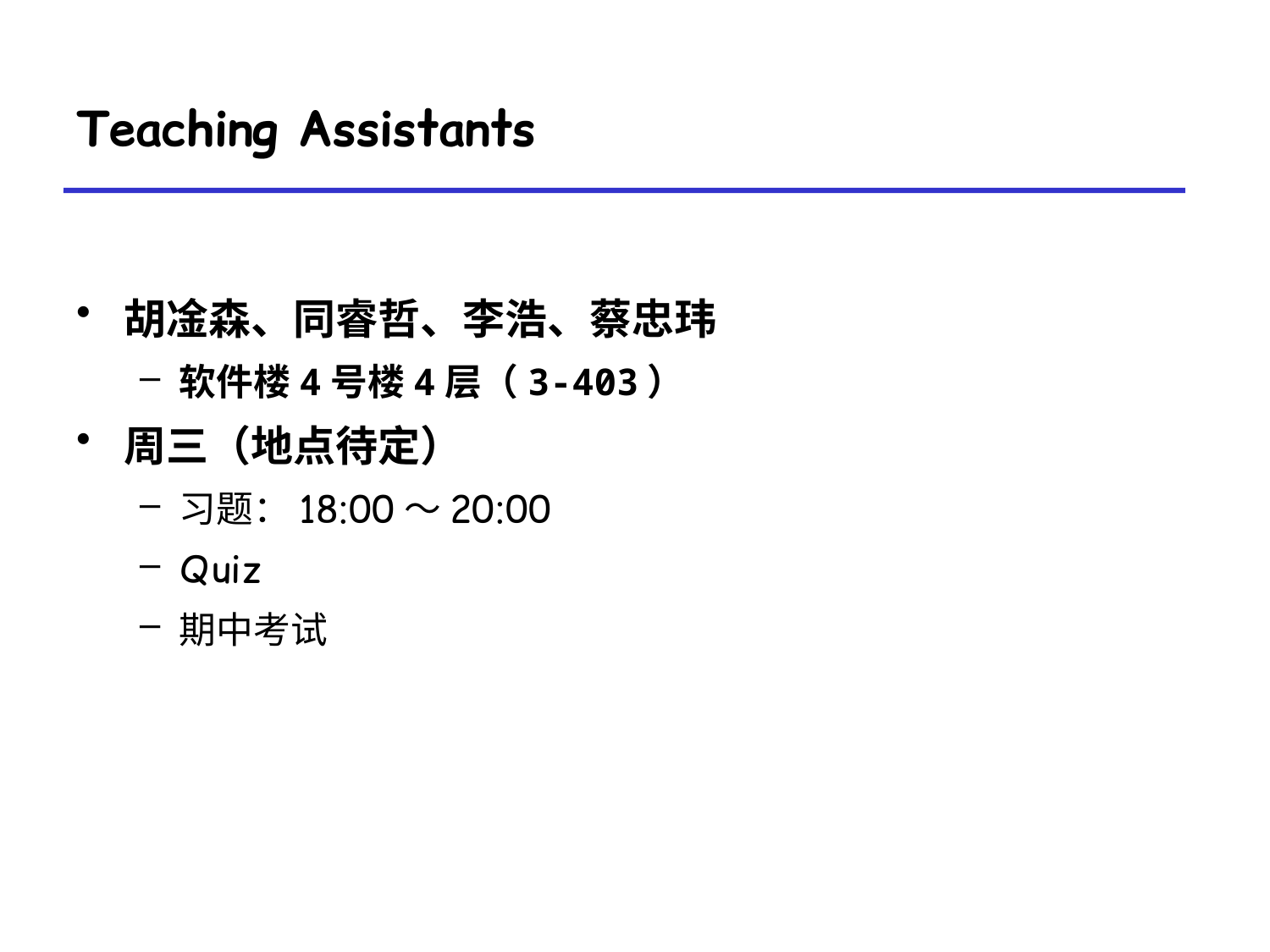

# Teaching Assistants
胡凎森、同睿哲、李浩、蔡忠玮
软件楼4号楼4层（3-403）
周三（地点待定）
习题：18:00～20:00
Quiz
期中考试
2